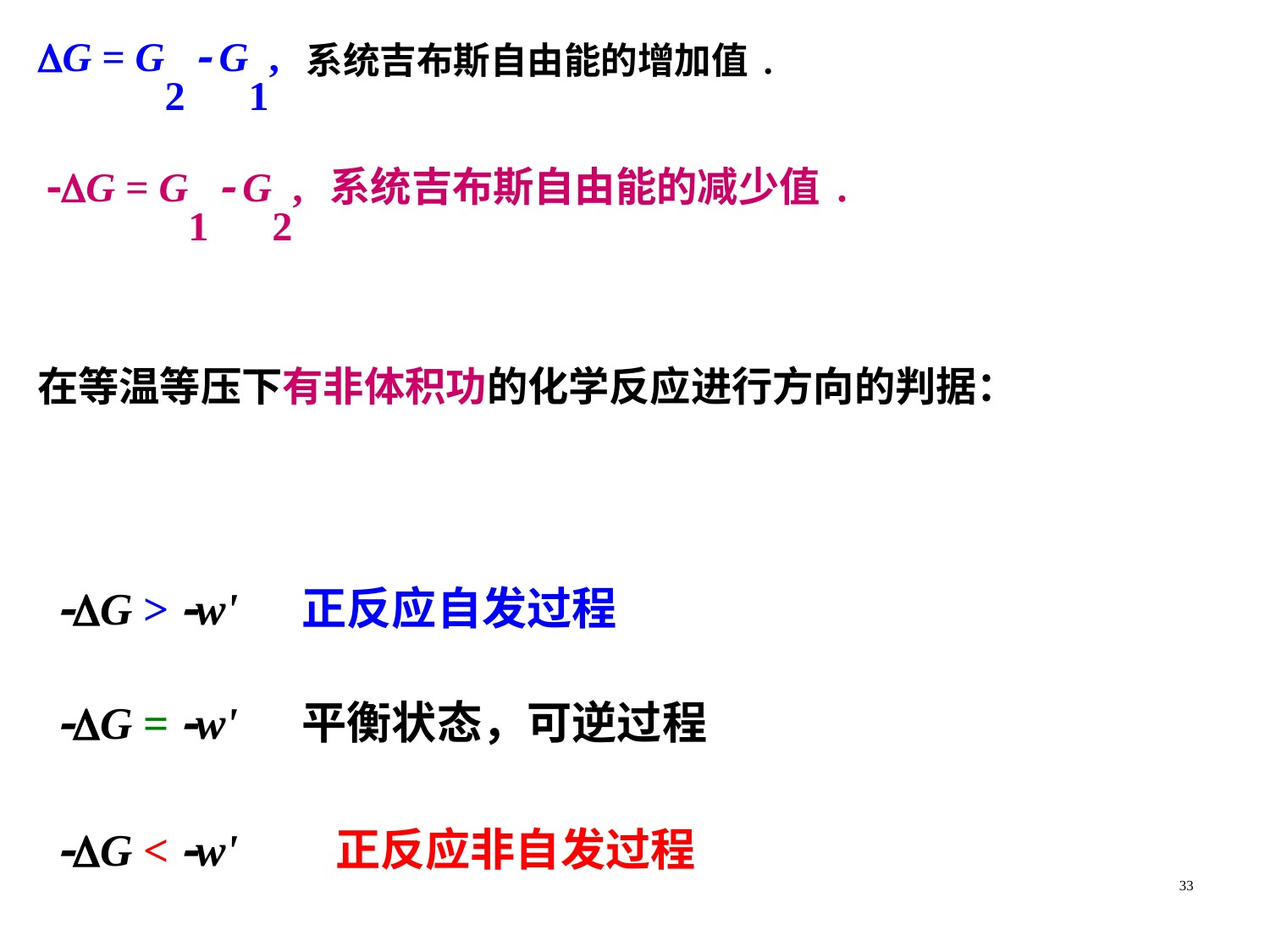

ΔG = G2 − G1, 系统吉布斯自由能的增加值.
−ΔG = G1 − G2, 系统吉布斯自由能的减少值.
在等温等压下有非体积功的化学反应进行方向的判据：
−ΔG > −w'    正反应自发过程
−ΔG = −w'    平衡状态，可逆过程
−ΔG < −w'       正反应非自发过程
33